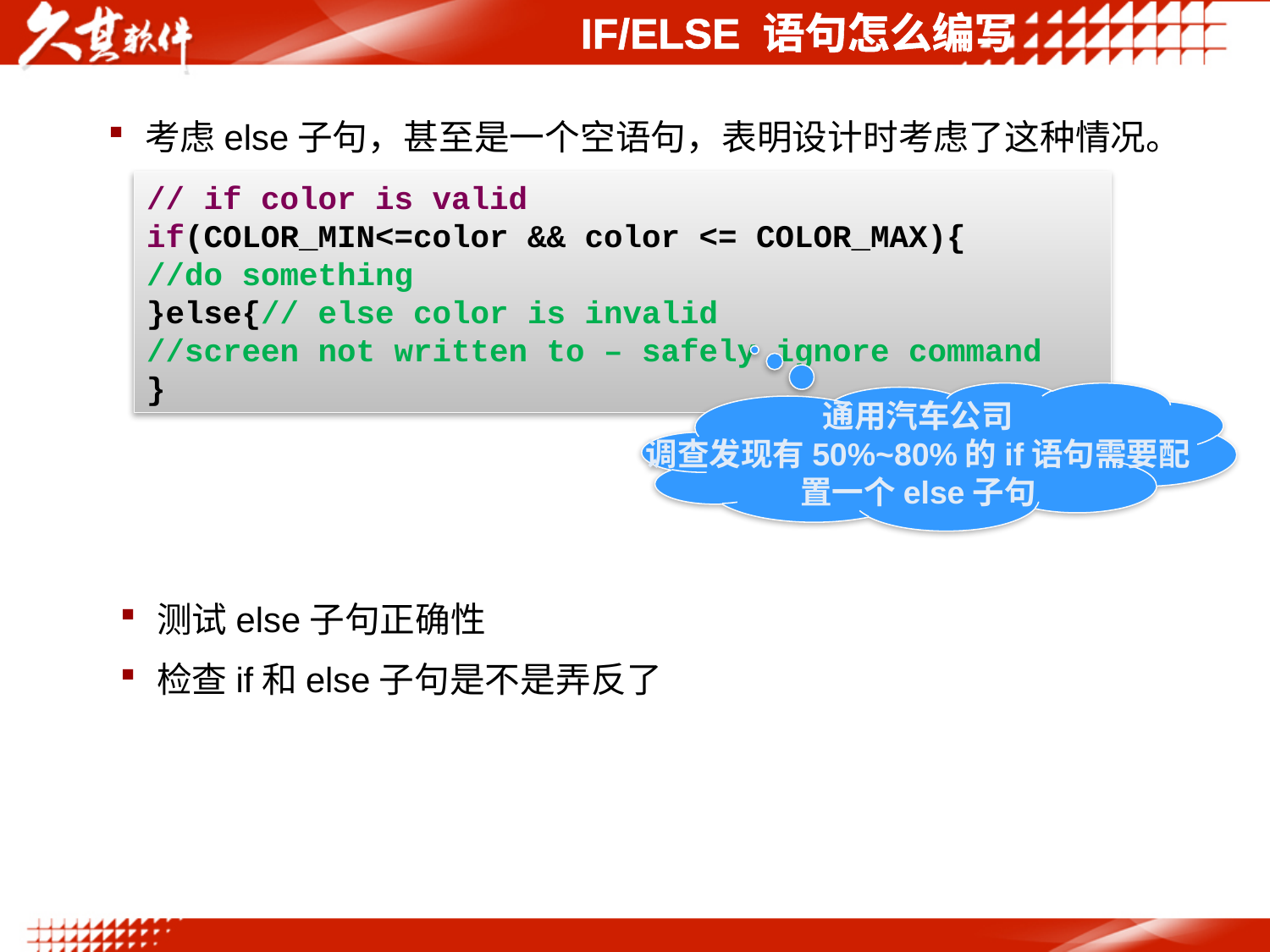

IF/ELSE 语句怎么编写
考虑else子句，甚至是一个空语句，表明设计时考虑了这种情况。

// if color is valid
if(COLOR_MIN<=color && color <= COLOR_MAX){
//do something
}else{// else color is invalid
//screen not written to – safely ignore command
}
通用汽车公司
调查发现有50%~80%的if语句需要配
置一个else子句
测试else子句正确性
检查if和else子句是不是弄反了